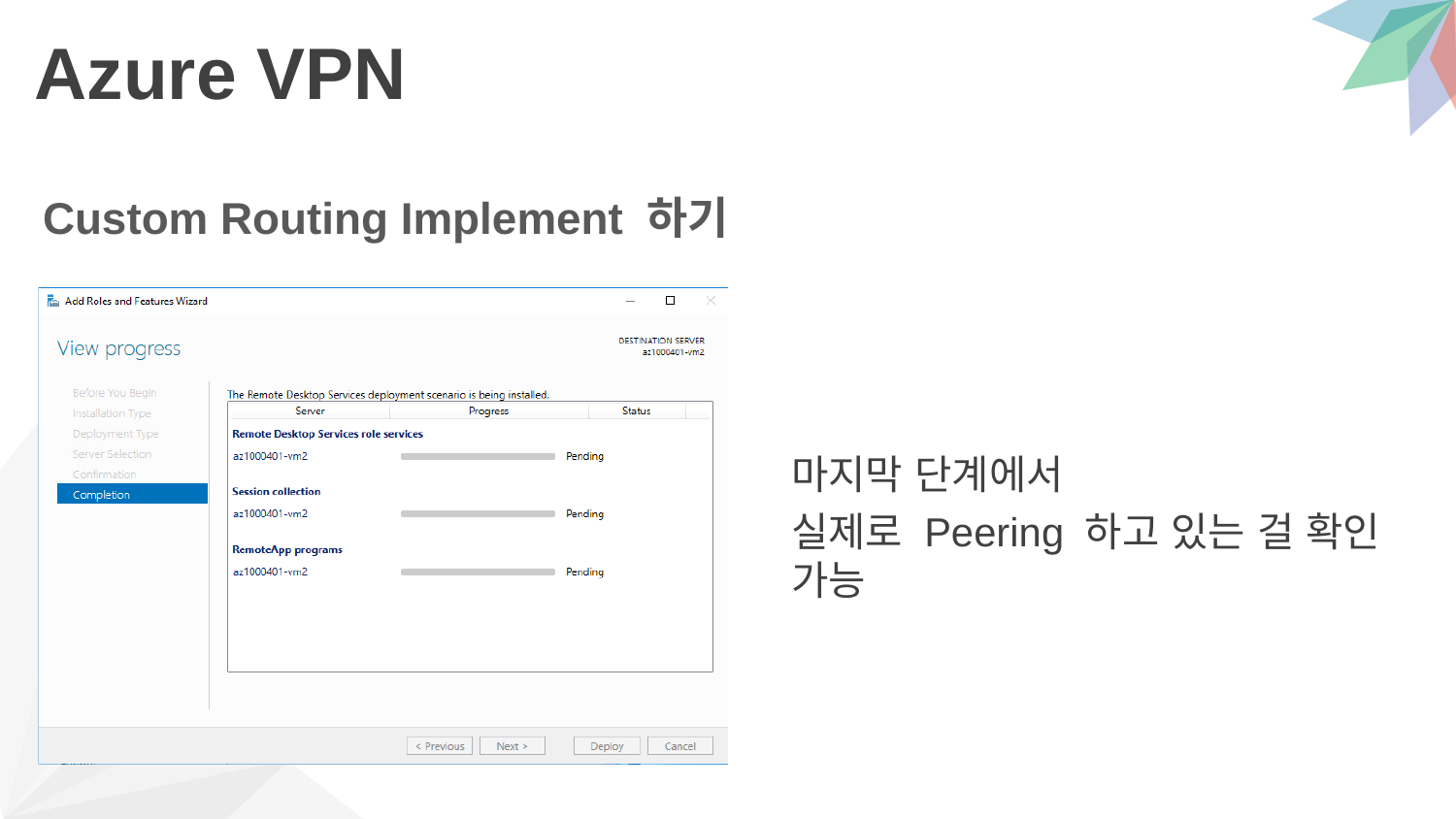

# Azure VPN
Custom Routing Implement 하기

마지막 단계에서
실제로 Peering 하고 있는 걸 확인 가능